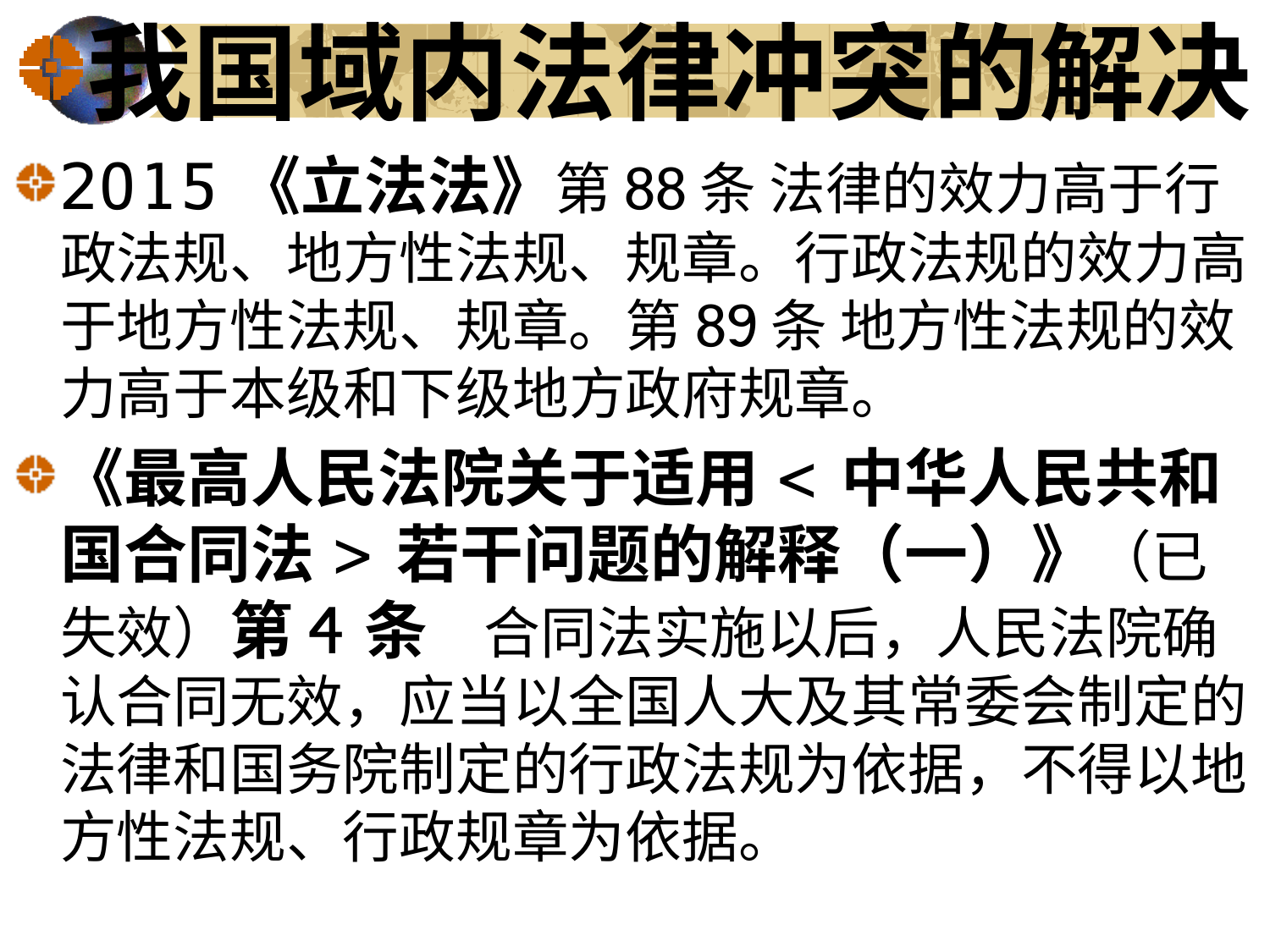

我国域内法律冲突的解决
2015《立法法》第88条 法律的效力高于行政法规、地方性法规、规章。行政法规的效力高于地方性法规、规章。第89条 地方性法规的效力高于本级和下级地方政府规章。
《最高人民法院关于适用<中华人民共和国合同法>若干问题的解释（一）》（已失效）第4条　合同法实施以后，人民法院确认合同无效，应当以全国人大及其常委会制定的法律和国务院制定的行政法规为依据，不得以地方性法规、行政规章为依据。